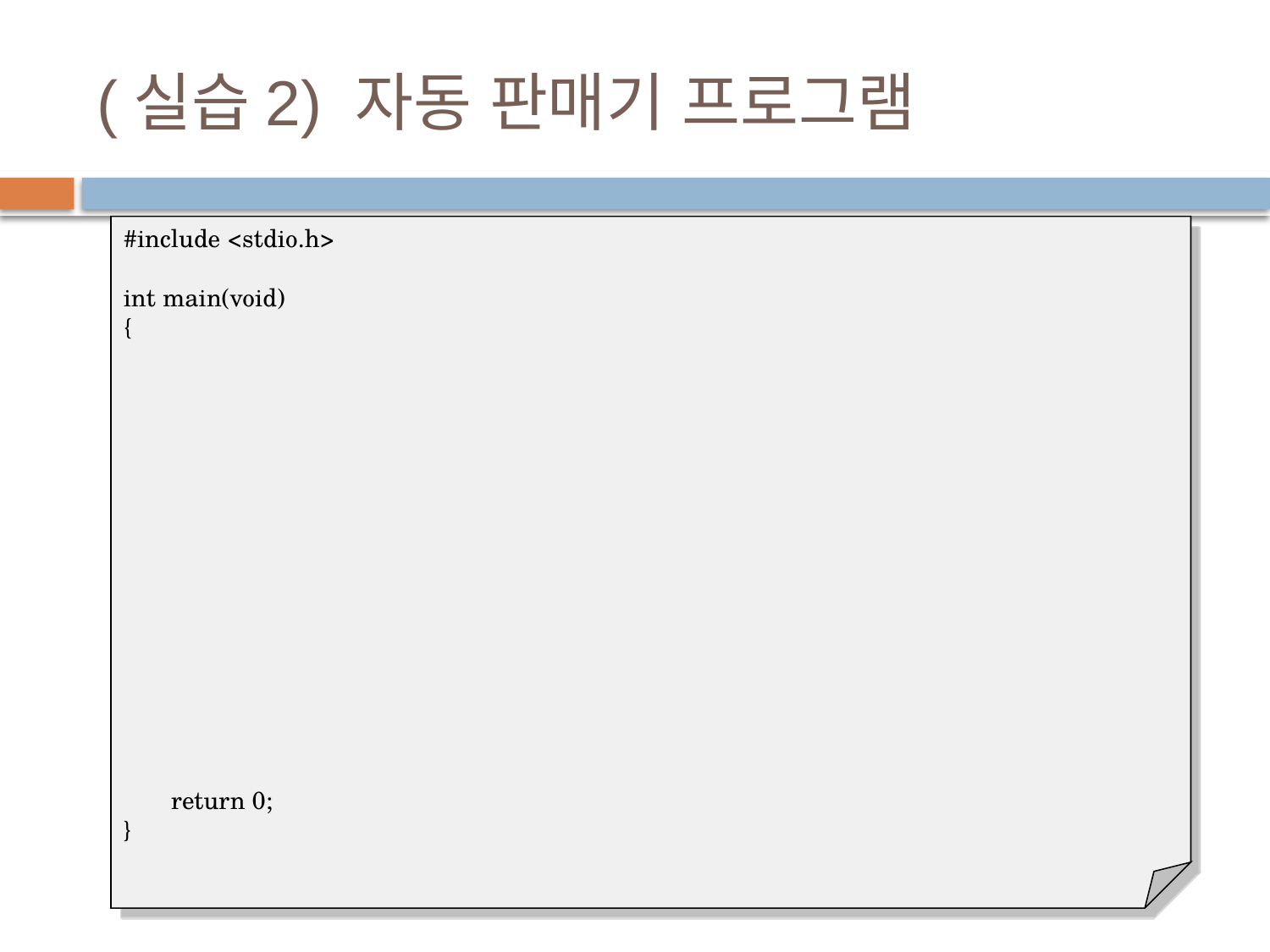

# (실습2) 자동 판매기 프로그램
#include <stdio.h>

int main(void)
{

	return 0;
}